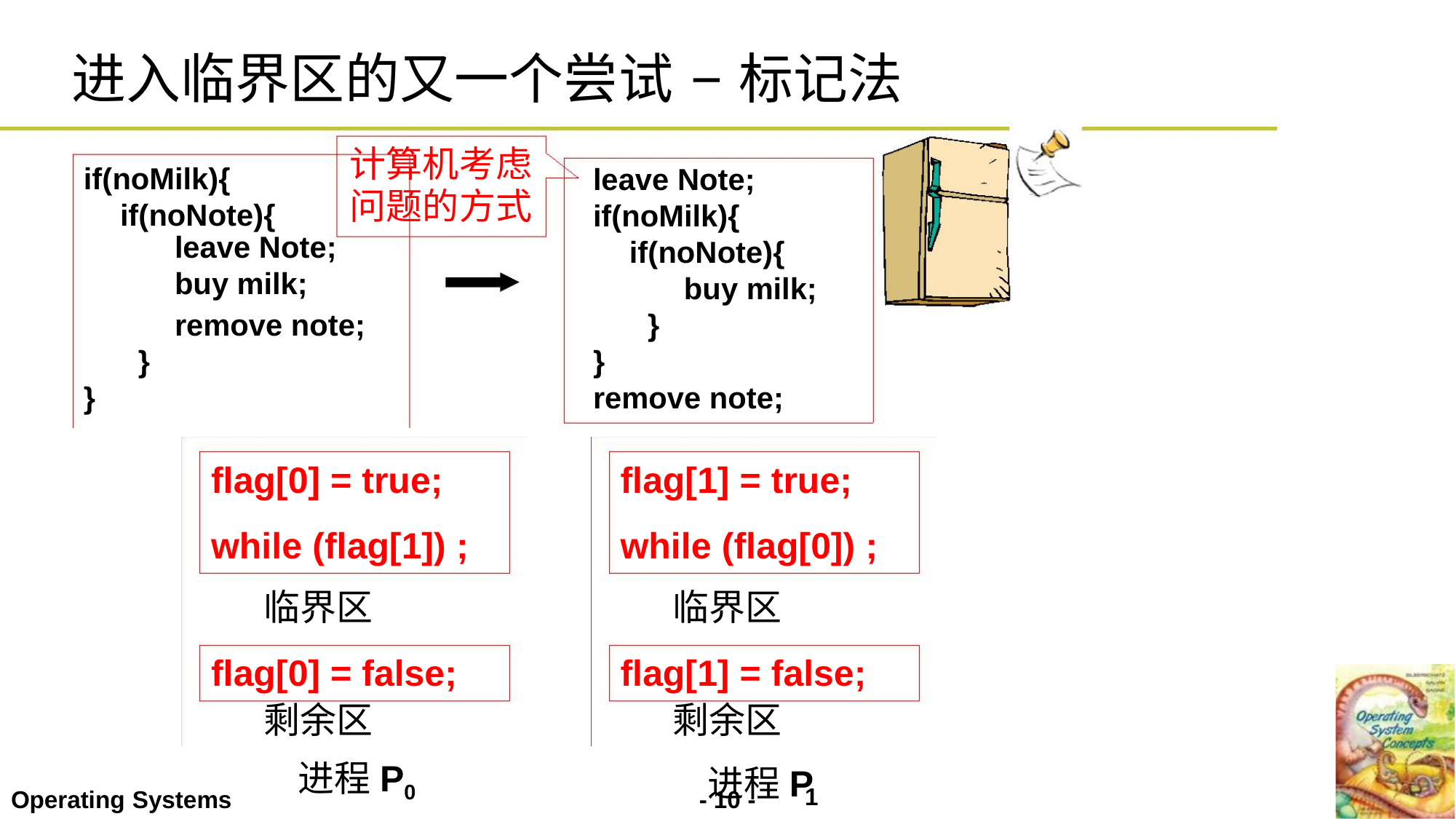

进入临界区的又一个尝试 − 标记法

计算机考虑
问题的方式
leave Note;
buy milk;
if(noMilk){
if(noNote){
leave Note;
if(noMilk){
if(noNote){
buy milk;
}
remove note;
}
}
}
remove note;

flag[0] = true;
while (flag[1]) ;
临界区
flag[1] = true;
while (flag[0]) ;
临界区
flag[0] = false;
剩余区
flag[1] = false;
剩余区

进程P0
进程P
1
- 10 -
Operating Systems